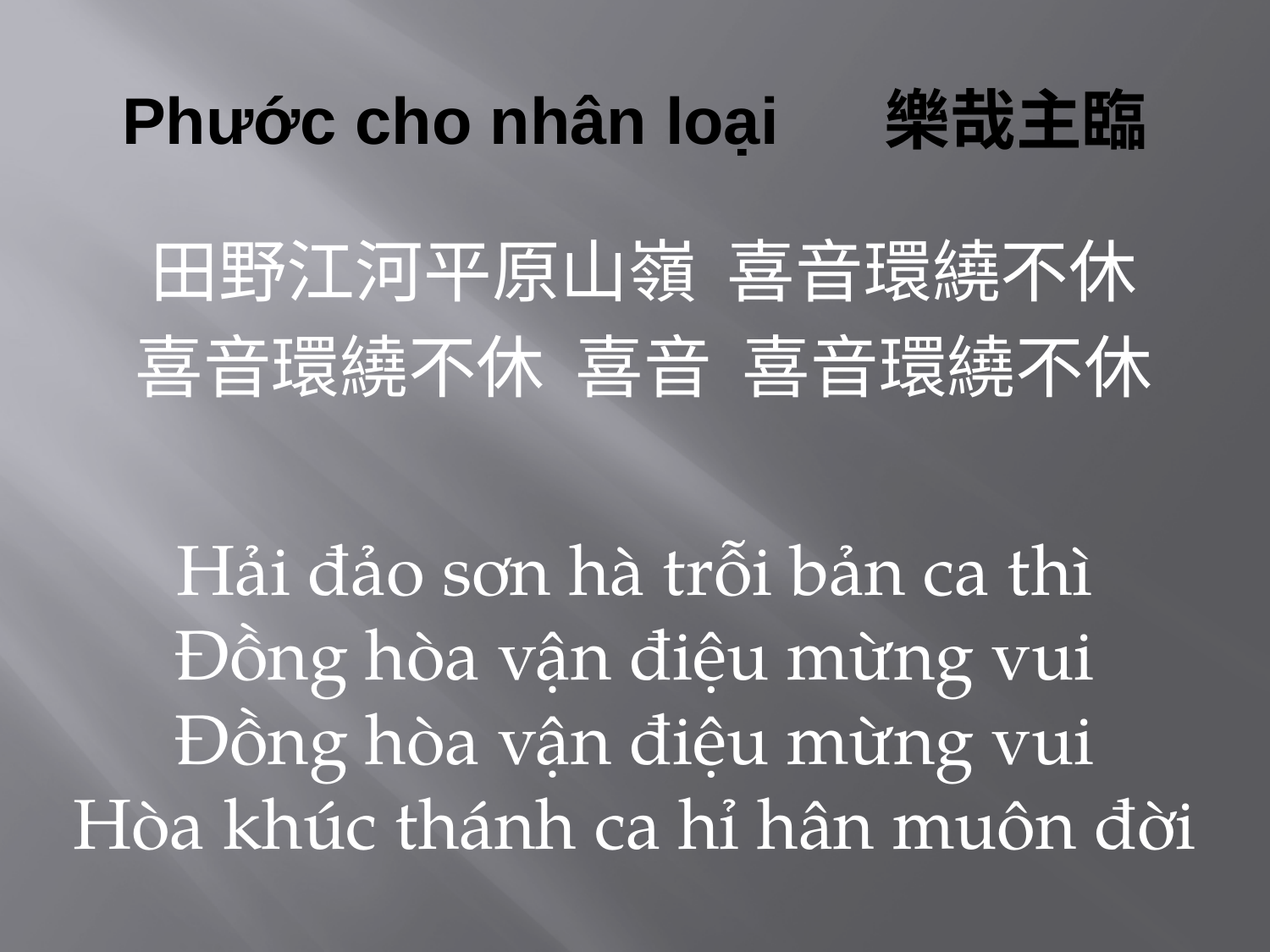

# Phước cho nhân loại     樂哉主臨
田野江河平原山嶺  喜音環繞不休
喜音環繞不休  喜音  喜音環繞不休
Hải đảo sơn hà trỗi bản ca thì
Đồng hòa vận điệu mừng vui
Đồng hòa vận điệu mừng vui
Hòa khúc thánh ca hỉ hân muôn đời